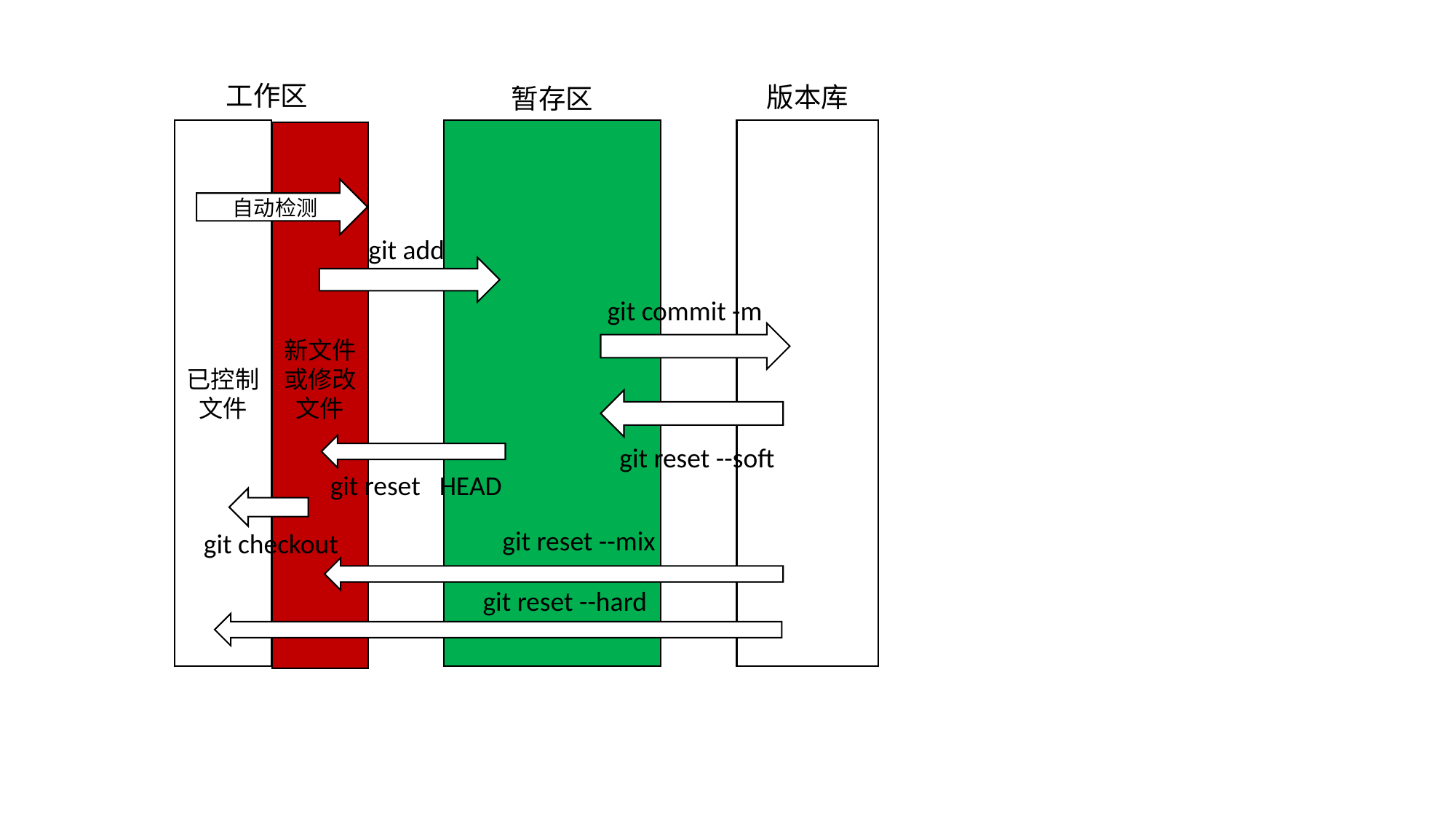

工作区
版本库
暂存区
已控制文件

新文件或修改文件

自动检测
git add

git commit -m

git reset --soft
git reset 	HEAD

git reset --mix
git checkout

git reset --hard